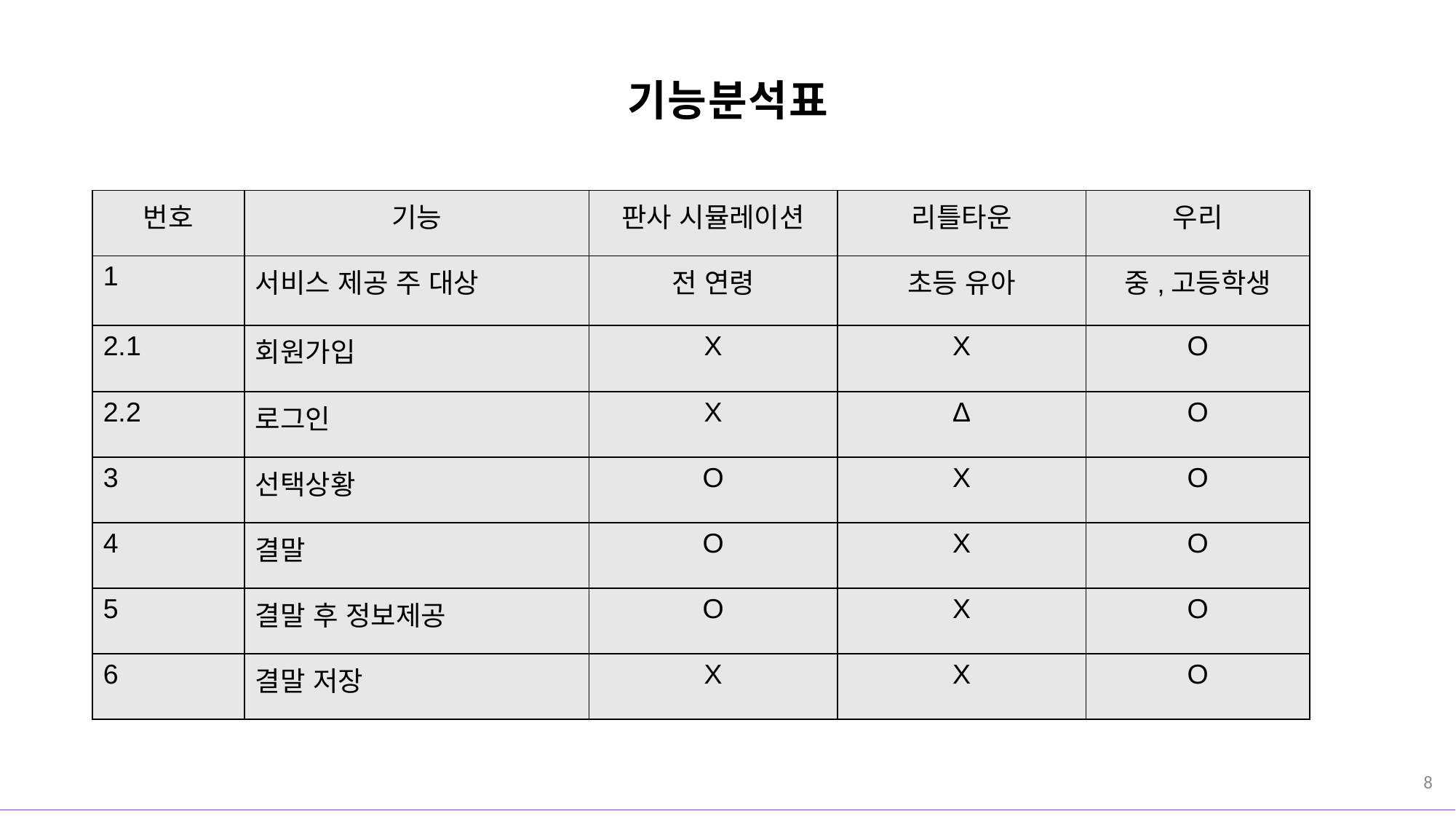

기능분석표
| 번호 | 기능 | 판사 시뮬레이션 | 리틀타운 | 우리 |
| --- | --- | --- | --- | --- |
| 1 | 서비스 제공 주 대상 | 전 연령 | 초등 유아 | 중,고등학생 |
| 2.1 | 회원가입 | X | X | O |
| 2.2 | 로그인 | X | ∆ | O |
| 3 | 선택상황 | O | X | O |
| 4 | 결말 | O | X | O |
| 5 | 결말 후 정보제공 | O | X | O |
| 6 | 결말 저장 | X | X | O |
8